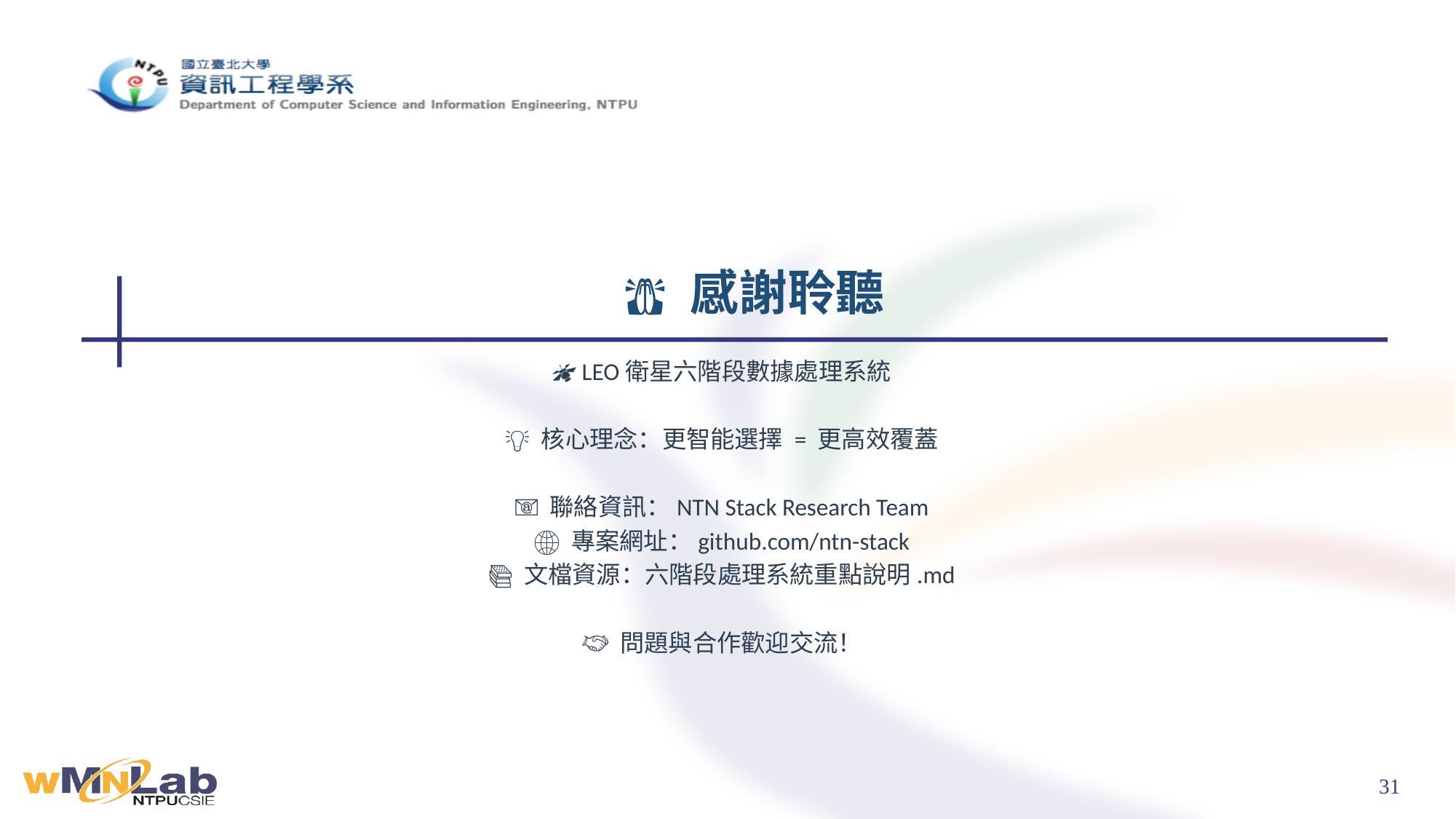

# 🙏 感謝聆聽
🛰️ LEO衛星六階段數據處理系統

💡 核心理念：更智能選擇 = 更高效覆蓋

📧 聯絡資訊：NTN Stack Research Team
🌐 專案網址：github.com/ntn-stack
📚 文檔資源：六階段處理系統重點說明.md

🤝 問題與合作歡迎交流！